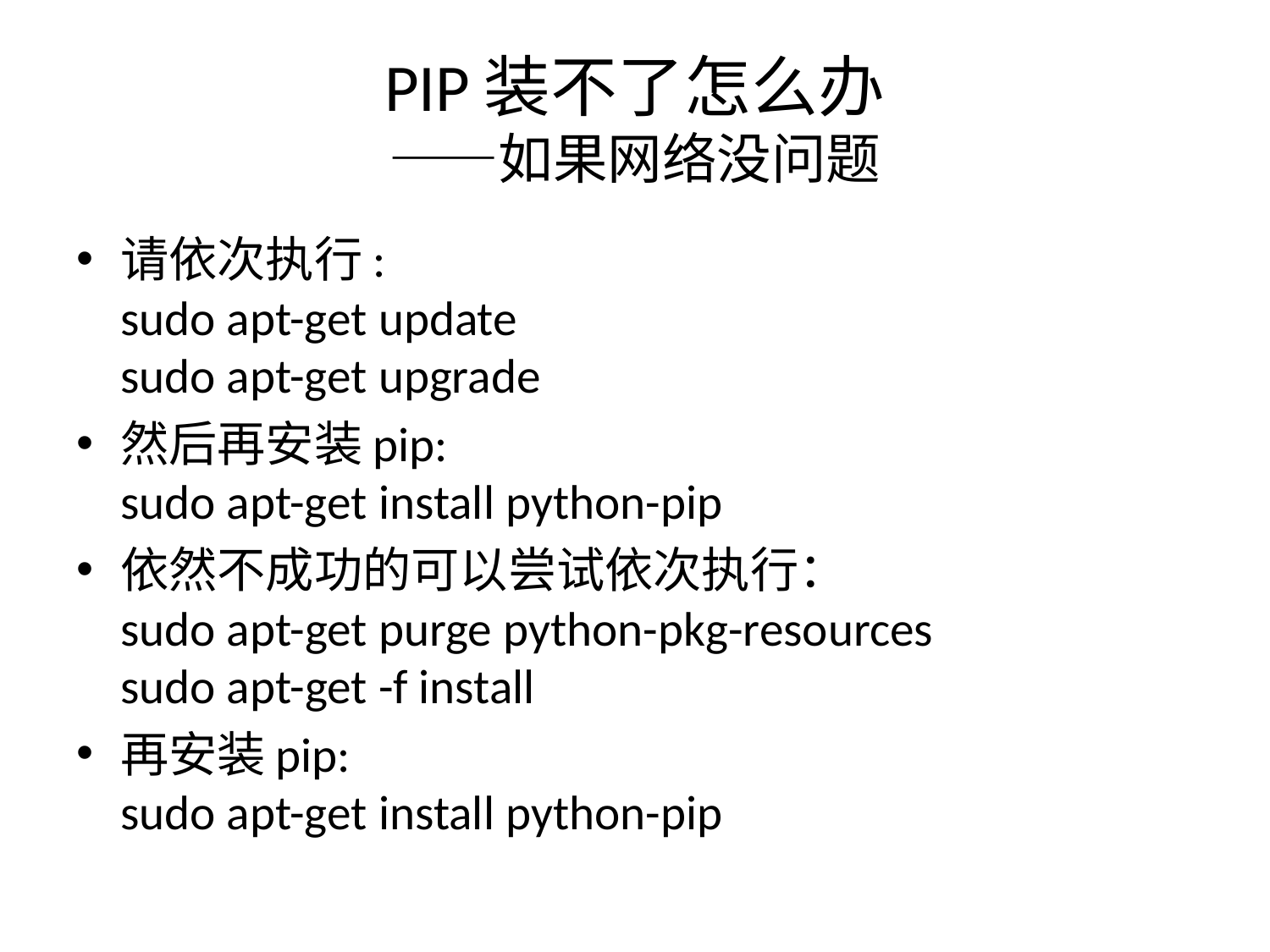

# PIP装不了怎么办 ——如果网络没问题
请依次执行:
sudo apt-get update
sudo apt-get upgrade
然后再安装pip:
sudo apt-get install python-pip
依然不成功的可以尝试依次执行：
sudo apt-get purge python-pkg-resources
sudo apt-get -f install
再安装pip:
sudo apt-get install python-pip